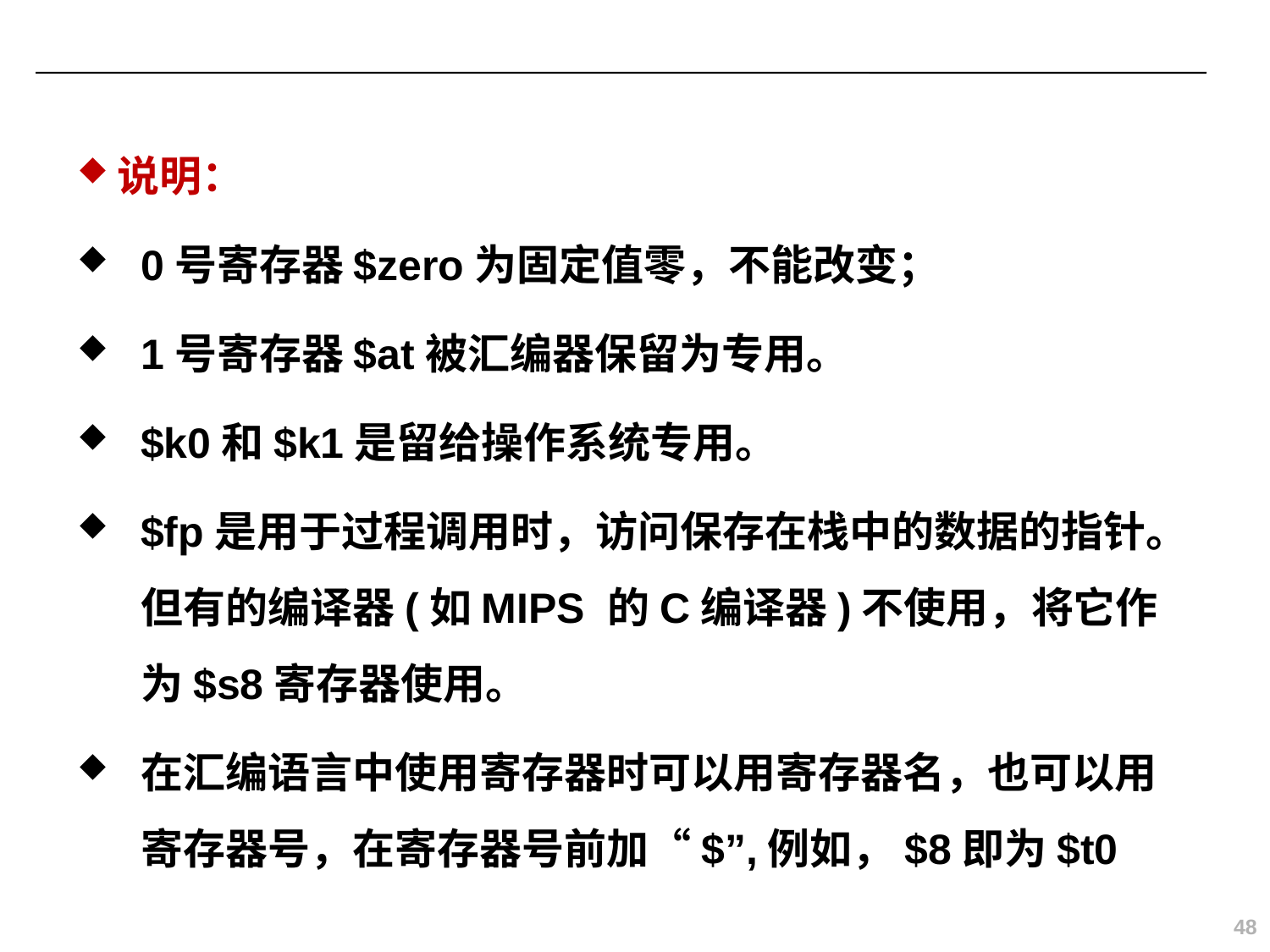

说明：
0号寄存器$zero为固定值零，不能改变；
1号寄存器$at被汇编器保留为专用。
$k0和$k1是留给操作系统专用。
$fp是用于过程调用时，访问保存在栈中的数据的指针。但有的编译器(如MIPS 的C编译器)不使用，将它作为$s8寄存器使用。
在汇编语言中使用寄存器时可以用寄存器名，也可以用寄存器号，在寄存器号前加“$”,例如，$8即为$t0
48